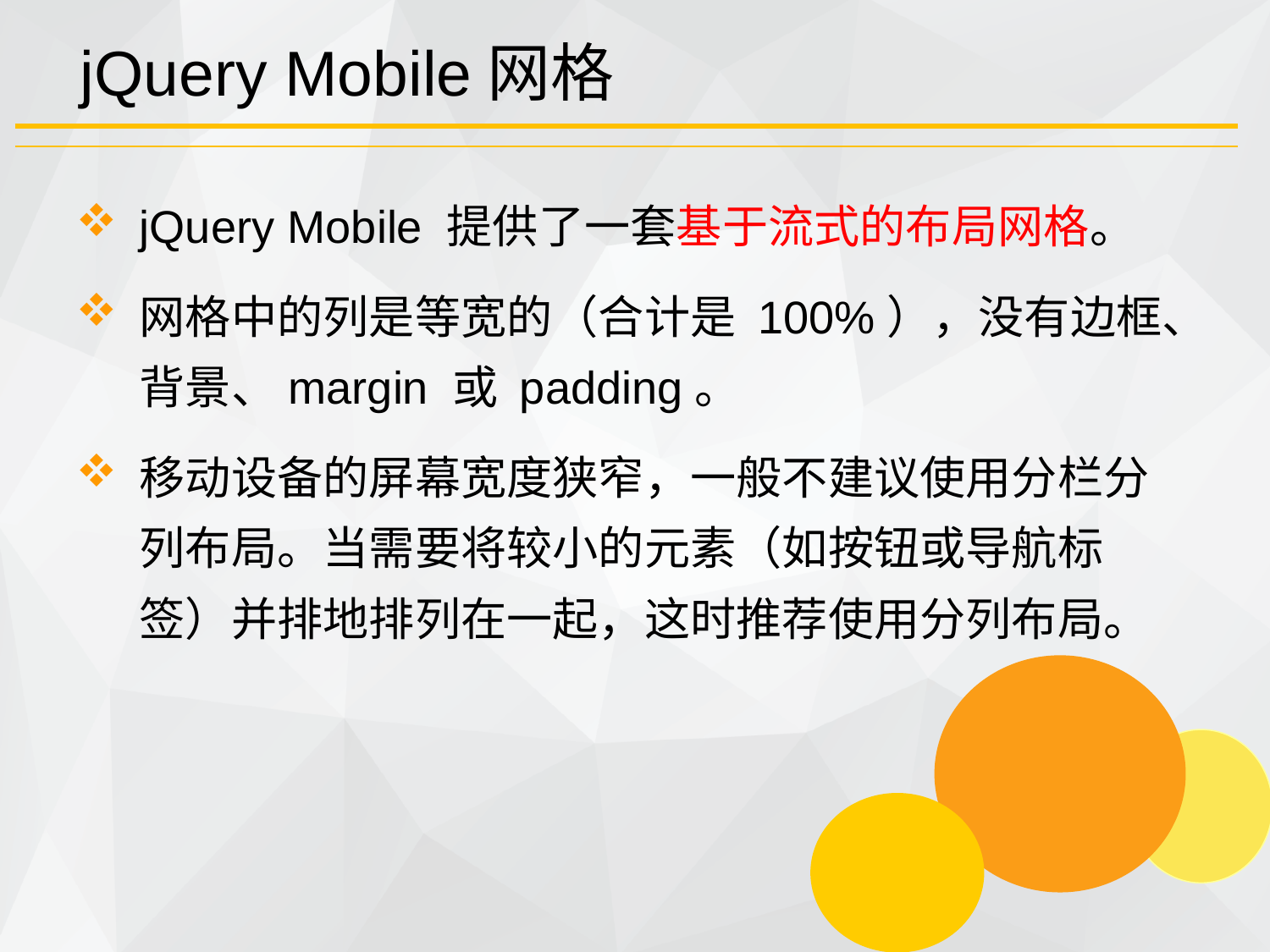

# jQuery Mobile网格
jQuery Mobile 提供了一套基于流式的布局网格。
网格中的列是等宽的（合计是 100%），没有边框、背景、margin 或 padding。
移动设备的屏幕宽度狭窄，一般不建议使用分栏分列布局。当需要将较小的元素（如按钮或导航标签）并排地排列在一起，这时推荐使用分列布局。